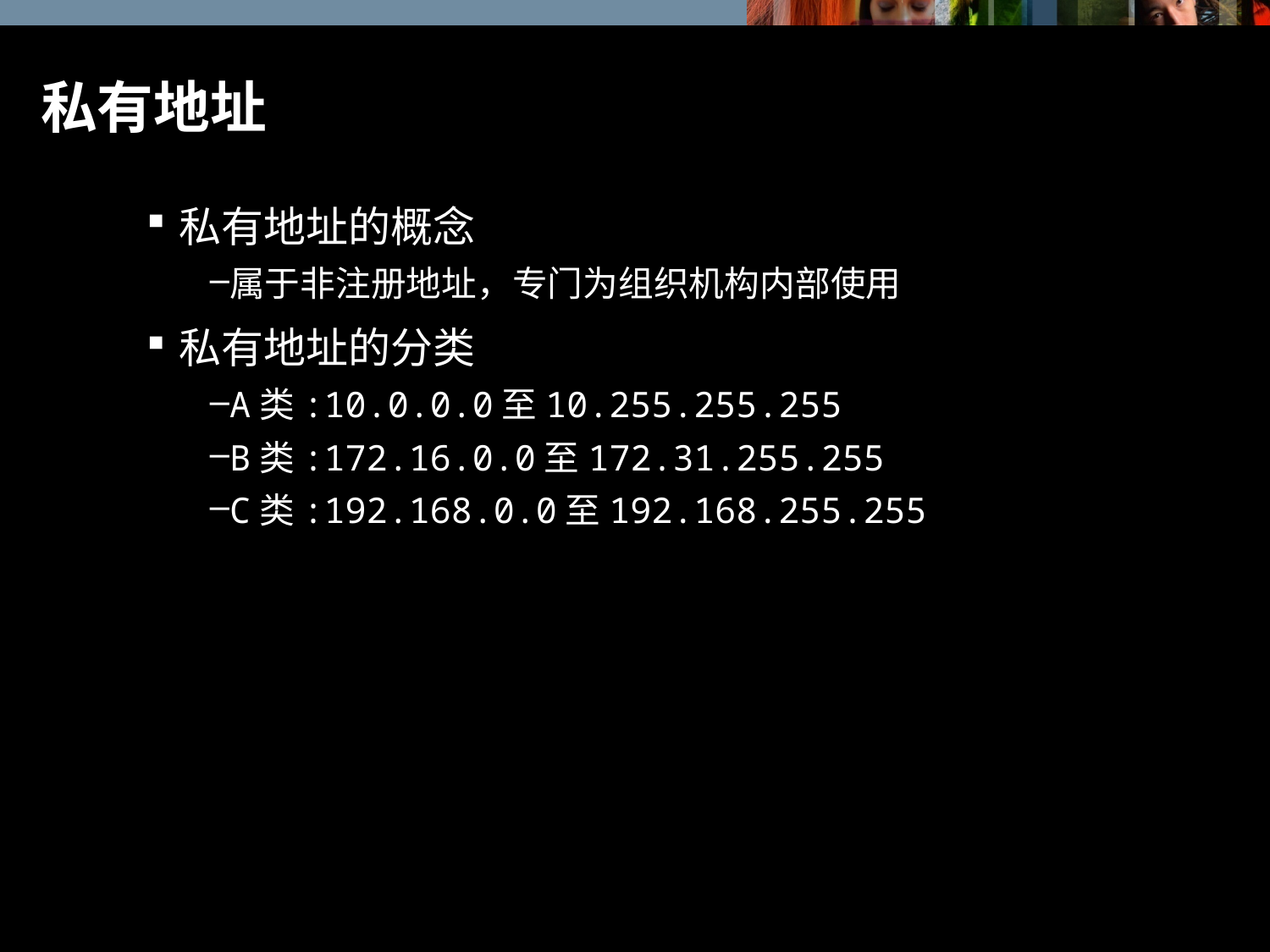

# 私有地址
私有地址的概念
属于非注册地址，专门为组织机构内部使用
私有地址的分类
A类:10.0.0.0至10.255.255.255
B类:172.16.0.0至172.31.255.255
C类:192.168.0.0至192.168.255.255